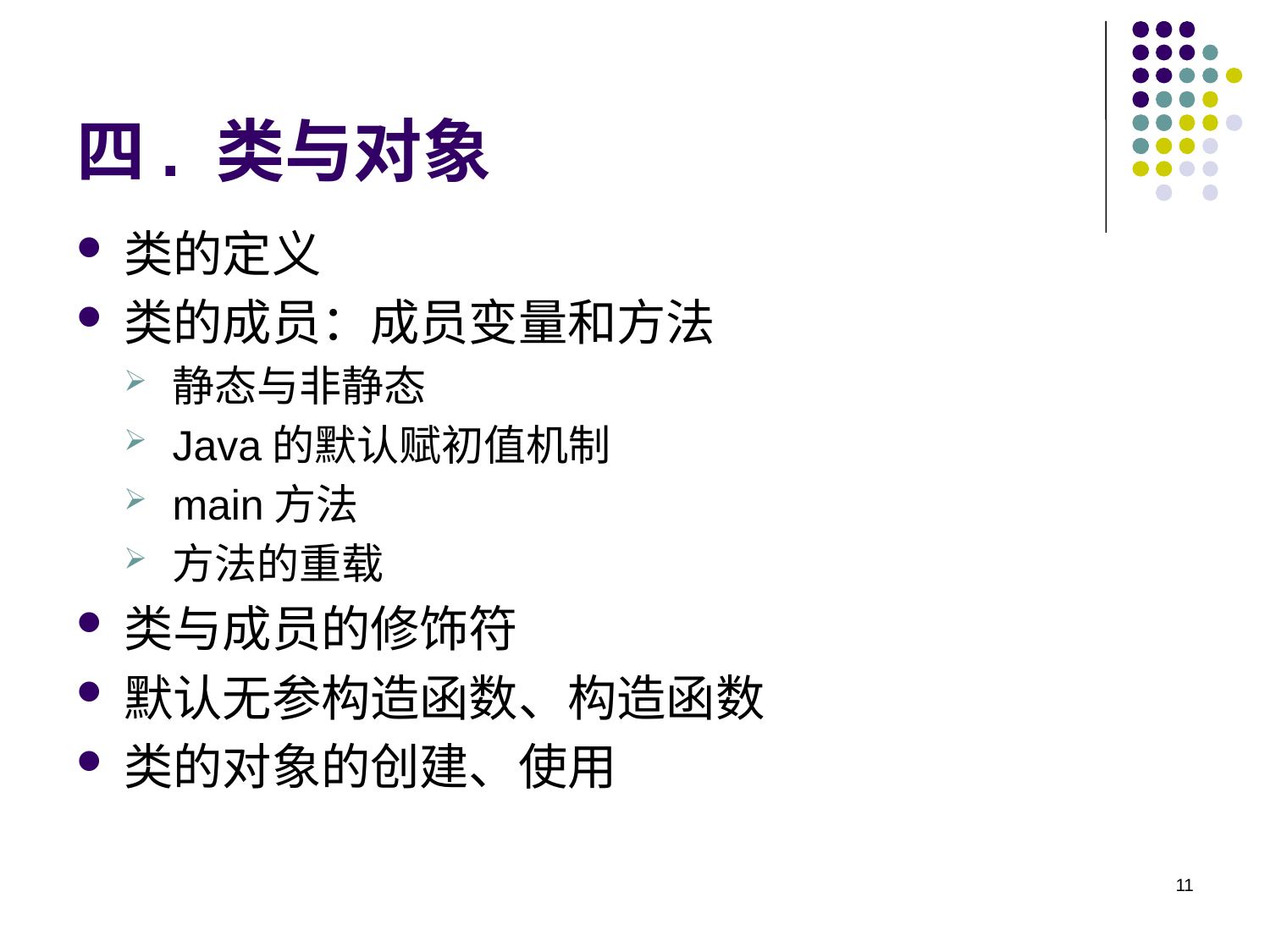

# 四. 类与对象
类的定义
类的成员：成员变量和方法
静态与非静态
Java的默认赋初值机制
main方法
方法的重载
类与成员的修饰符
默认无参构造函数、构造函数
类的对象的创建、使用

11